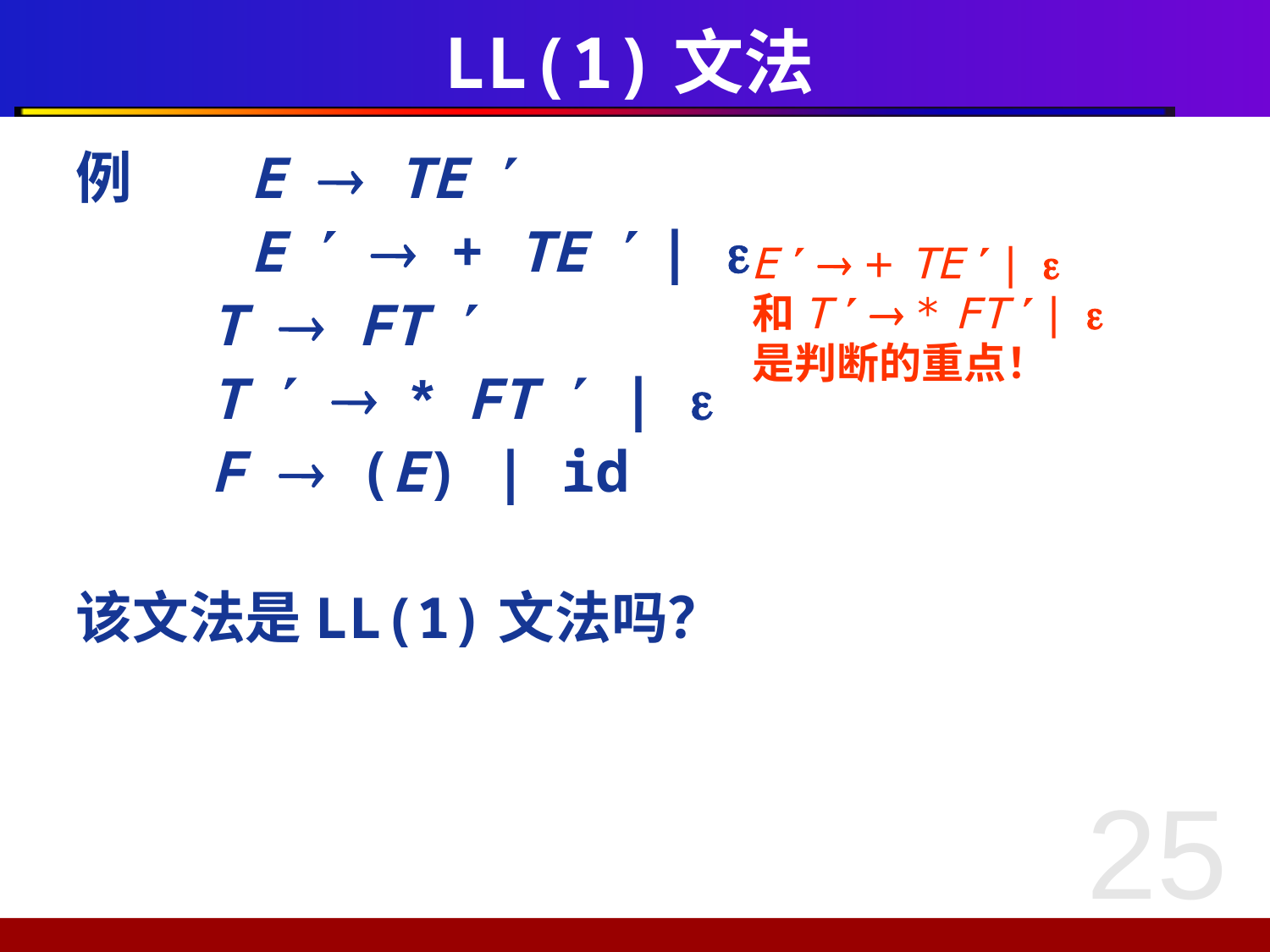

# LL(1)文法
例 	E → TE ′
	  	E ′ → + TE ′ | ε
    T → FT ′
    T ′ → * FT ′ | ε
    F → (E) | id

该文法是LL(1)文法吗？
E ′ → + TE ′ | ε
和T ′ → * FT ′ | ε
是判断的重点！
25